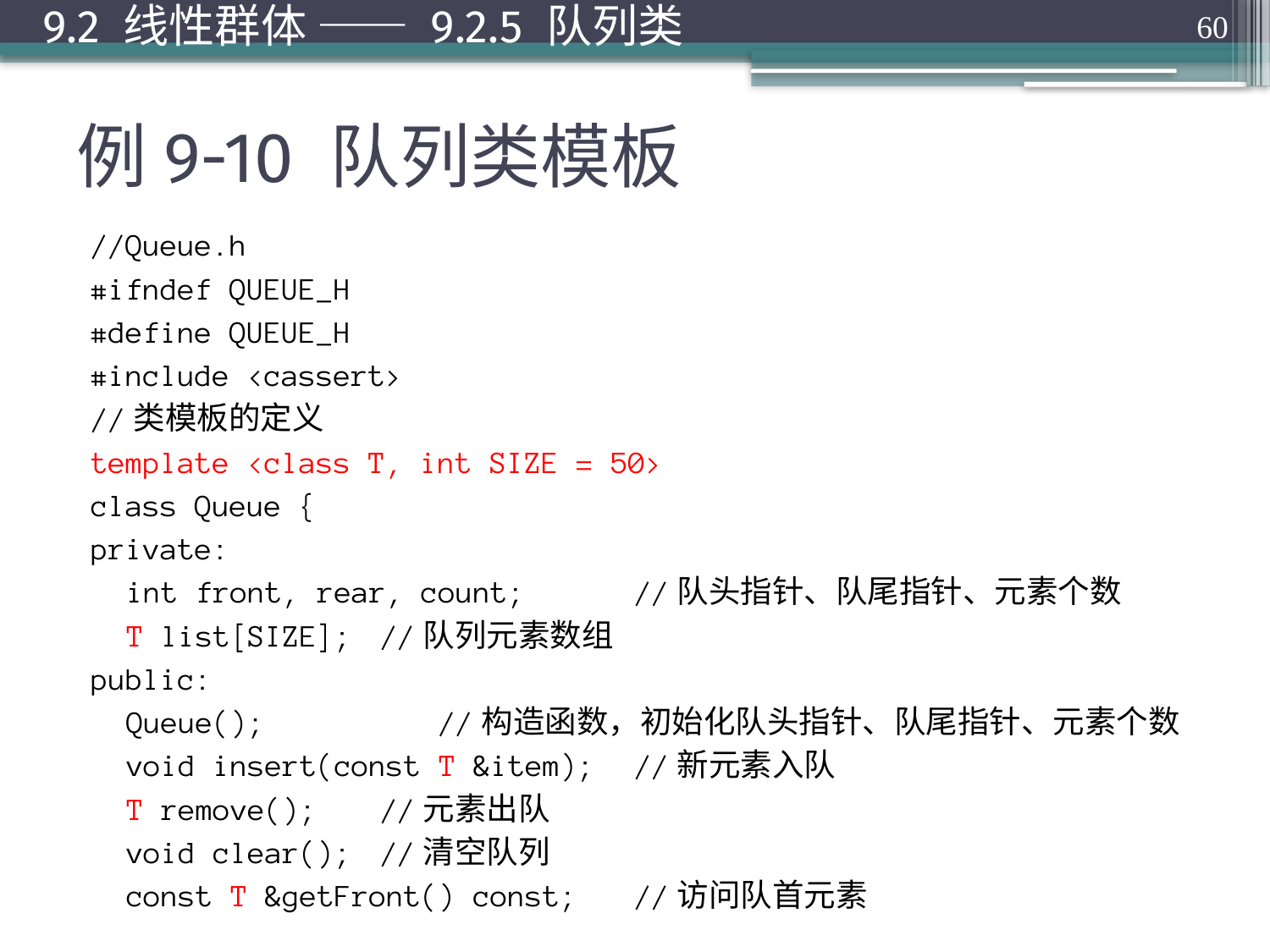

9.2 线性群体 —— 9.2.5 队列类
60
# 例9-10 队列类模板
//Queue.h
#ifndef QUEUE_H
#define QUEUE_H
#include <cassert>
//类模板的定义
template <class T, int SIZE = 50>
class Queue {
private:
	int front, rear, count;	//队头指针、队尾指针、元素个数
	T list[SIZE];	//队列元素数组
public:
	Queue();          //构造函数，初始化队头指针、队尾指针、元素个数
	void insert(const T &item);	//新元素入队
	T remove();	//元素出队
	void clear();	//清空队列
	const T &getFront() const;	//访问队首元素